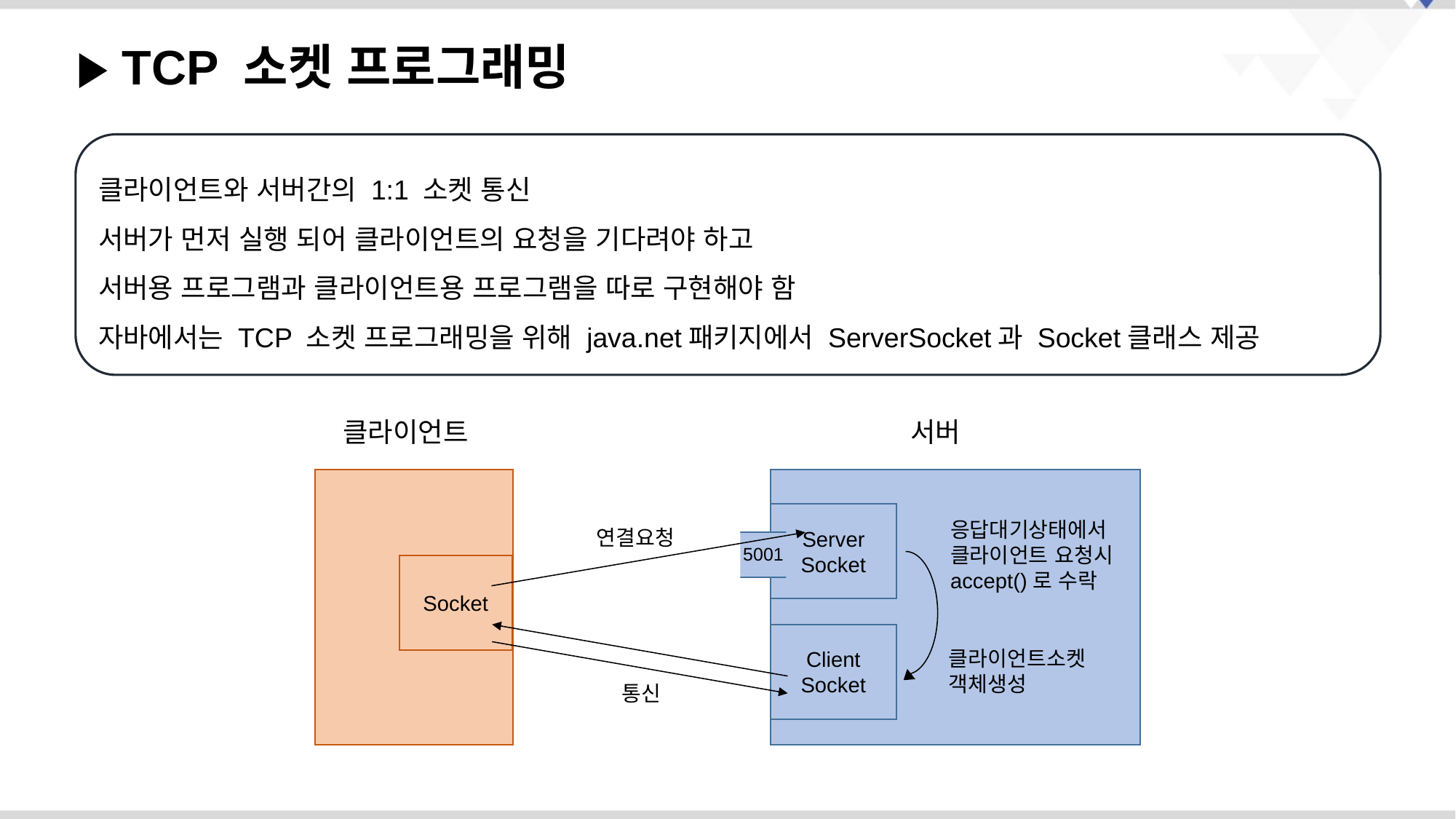

▶ TCP 소켓 프로그래밍
클라이언트와 서버간의 1:1 소켓 통신
서버가 먼저 실행 되어 클라이언트의 요청을 기다려야 하고
서버용 프로그램과 클라이언트용 프로그램을 따로 구현해야 함
자바에서는 TCP 소켓 프로그래밍을 위해 java.net패키지에서 ServerSocket과 Socket클래스 제공
클라이언트
서버

Server
Socket
응답대기상태에서
클라이언트 요청시
accept()로 수락
연결요청

5001

Socket
Client
Socket
클라이언트소켓
객체생성
통신